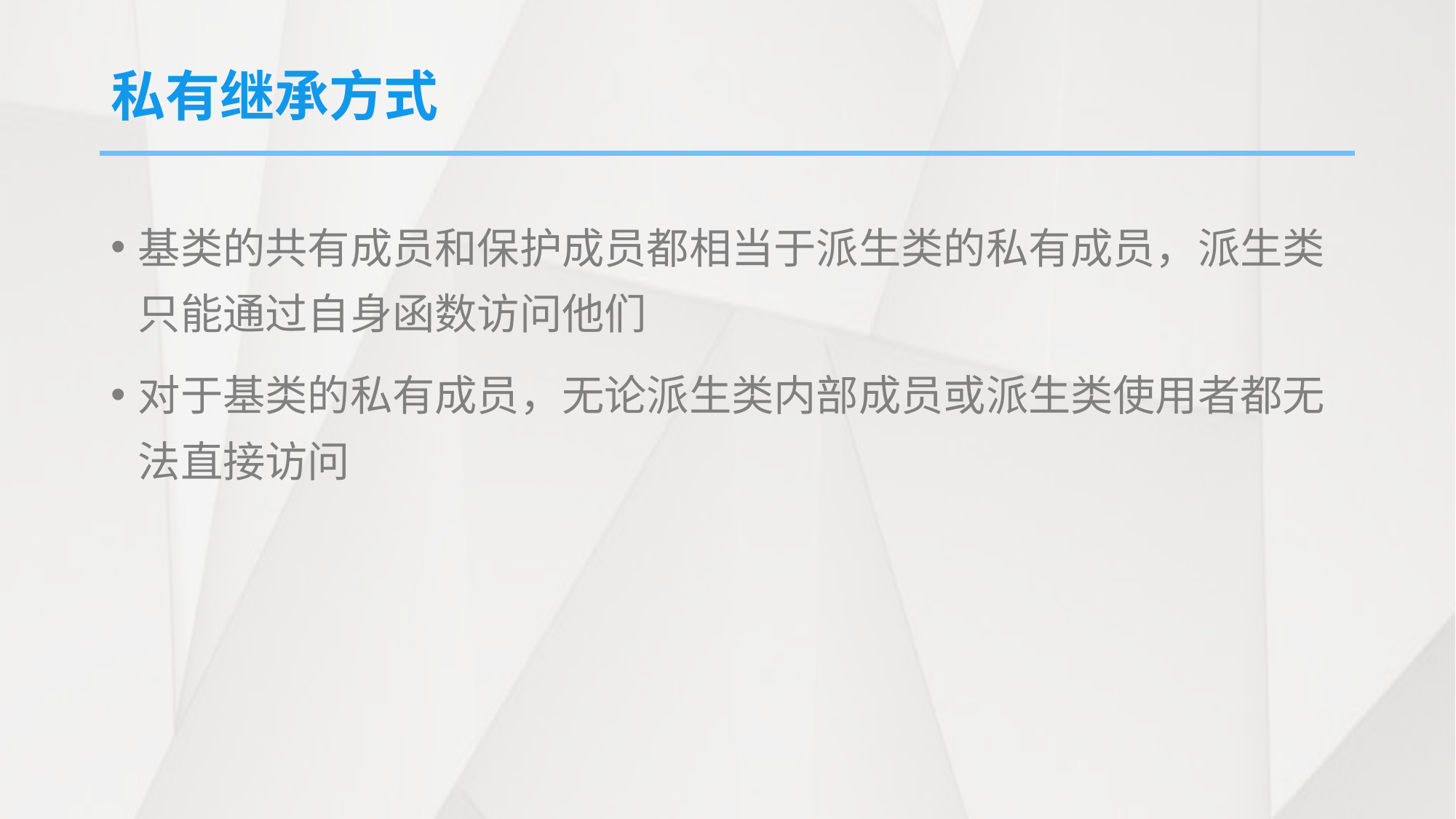

# 私有继承方式
基类的共有成员和保护成员都相当于派生类的私有成员，派生类只能通过自身函数访问他们
对于基类的私有成员，无论派生类内部成员或派生类使用者都无法直接访问